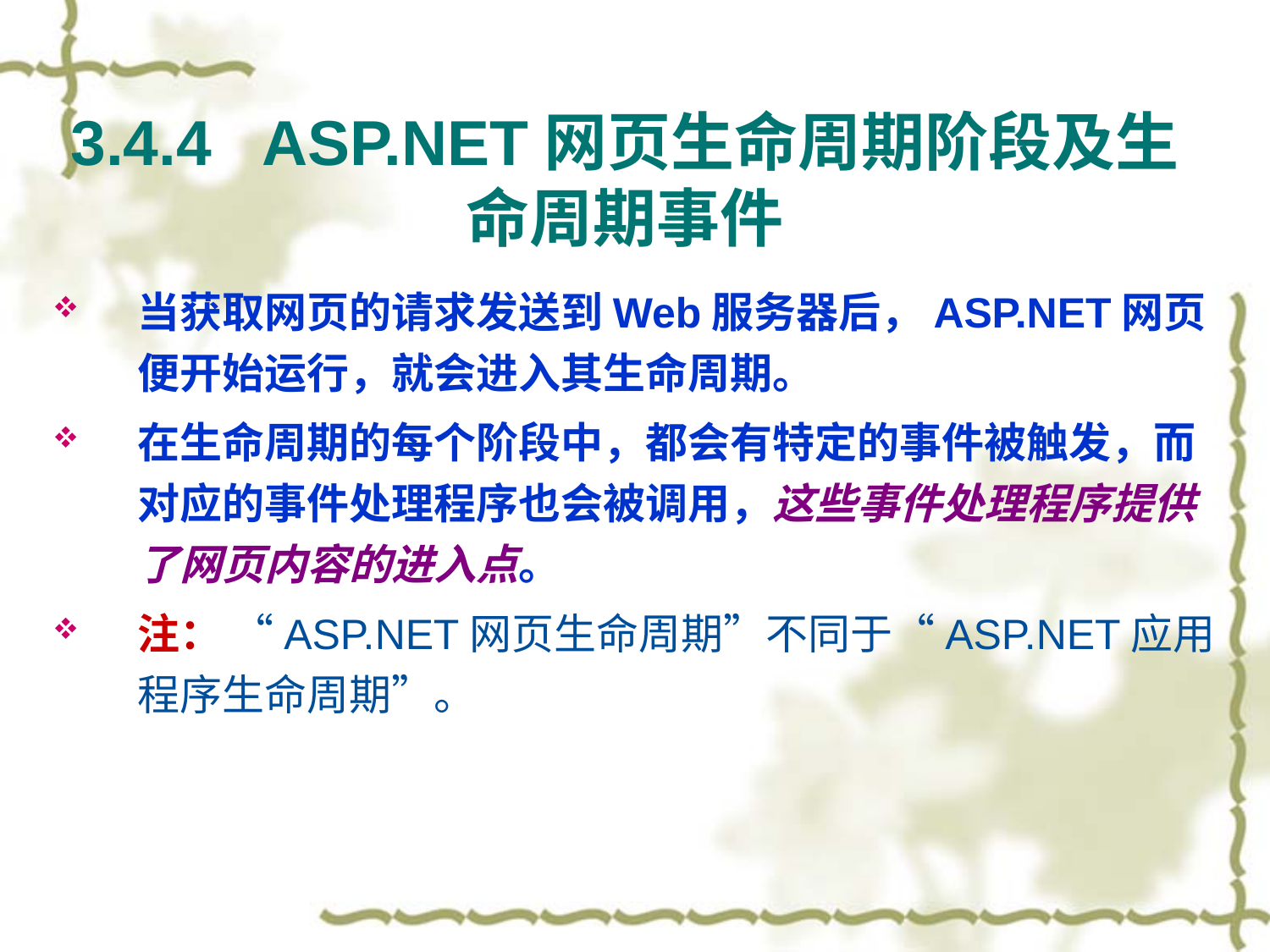

3.4.4   ASP.NET网页生命周期阶段及生命周期事件
当获取网页的请求发送到Web服务器后，ASP.NET网页便开始运行，就会进入其生命周期。
在生命周期的每个阶段中，都会有特定的事件被触发，而对应的事件处理程序也会被调用，这些事件处理程序提供了网页内容的进入点。
注： “ASP.NET网页生命周期”不同于“ASP.NET应用程序生命周期”。